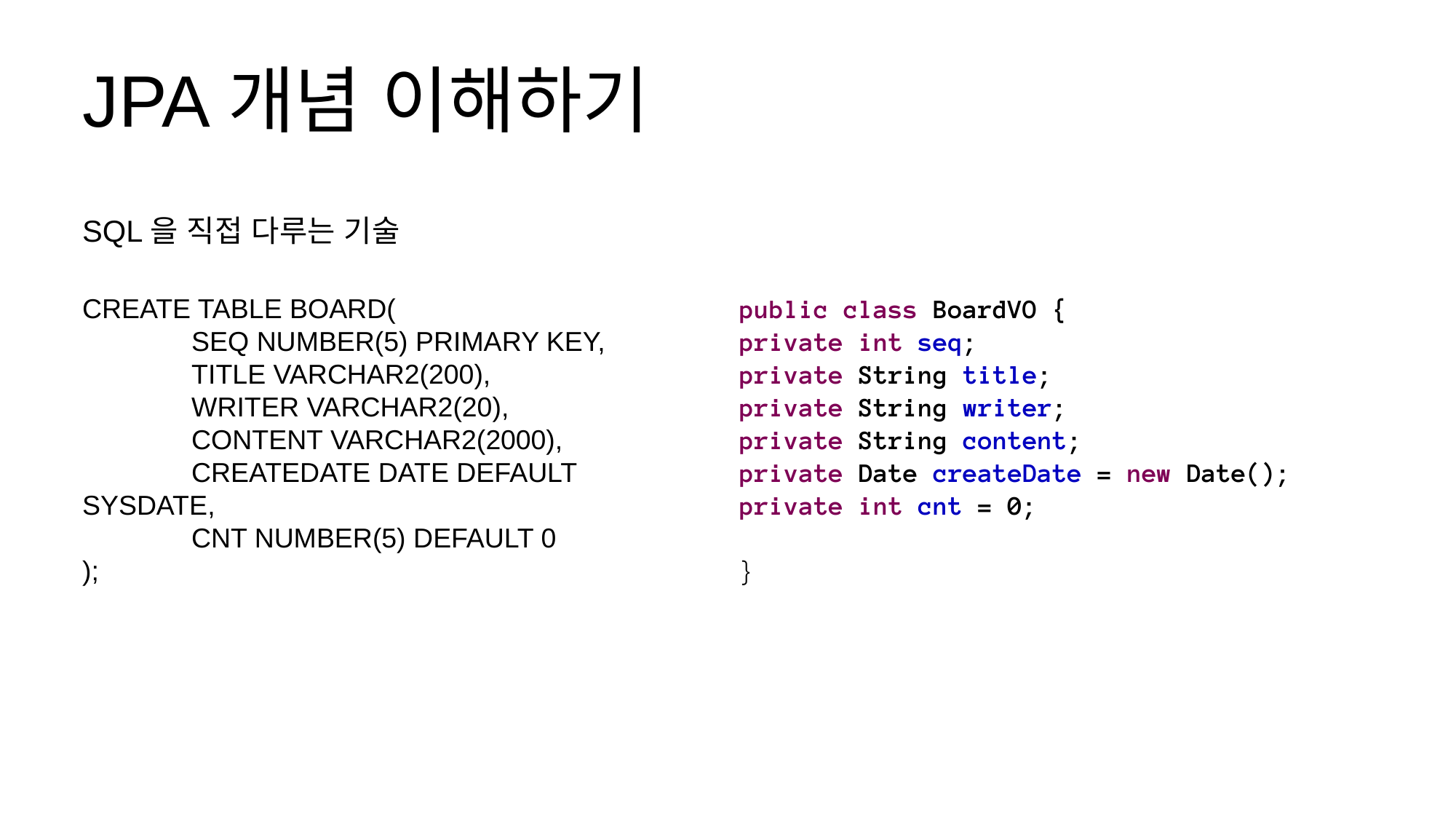

JPA개념 이해하기
SQL을 직접 다루는 기술
CREATE TABLE BOARD(
	SEQ NUMBER(5) PRIMARY KEY,
	TITLE VARCHAR2(200),
	WRITER VARCHAR2(20),
	CONTENT VARCHAR2(2000),
	CREATEDATE DATE DEFAULT SYSDATE,
	CNT NUMBER(5) DEFAULT 0
);
public class BoardVO {
private int seq;
private String title;
private String writer;
private String content;
private Date createDate = new Date();
private int cnt = 0;

}